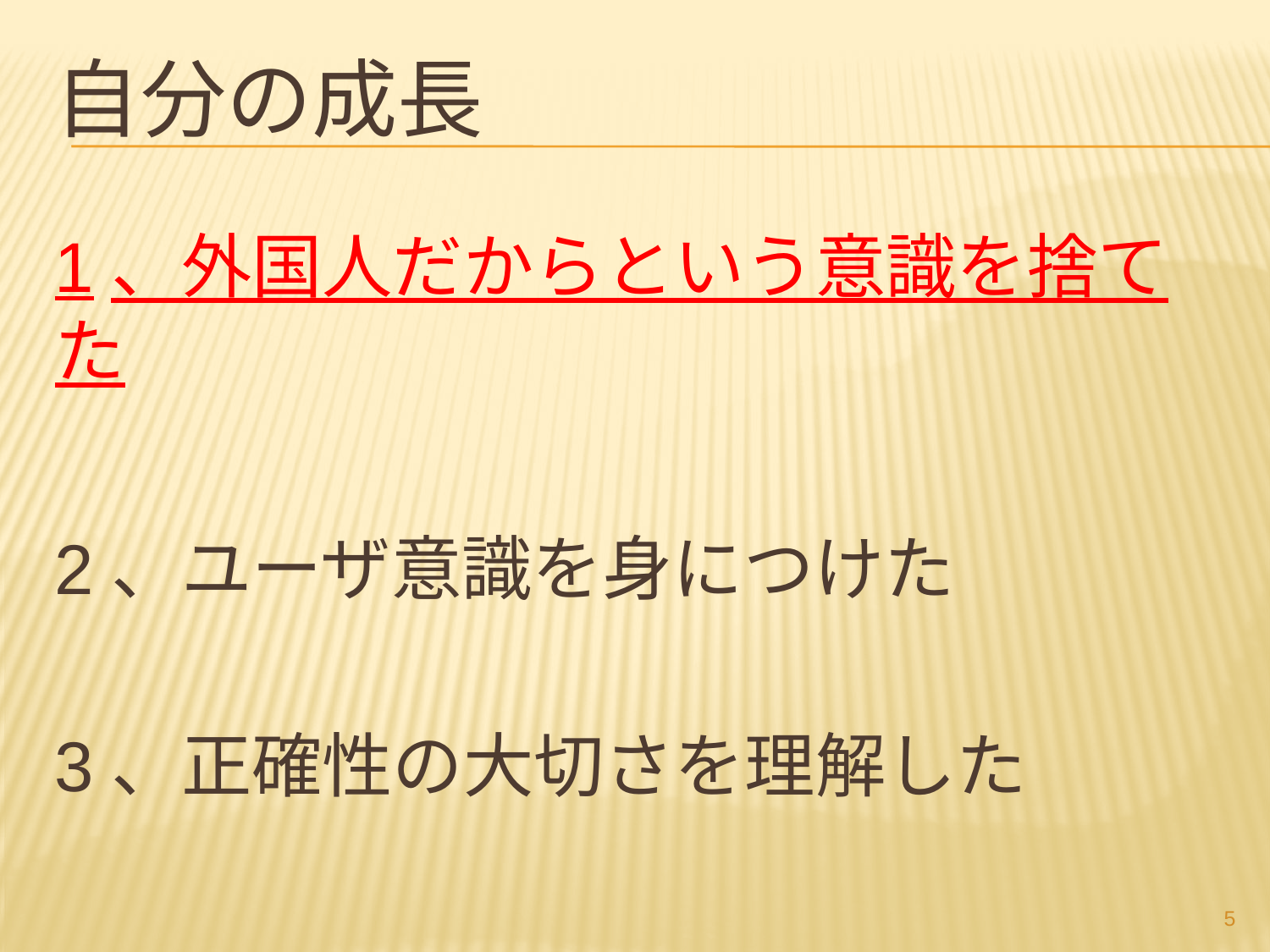

# 自分の成長
1、外国人だからという意識を捨てた

2、ユーザ意識を身につけた

3、正確性の大切さを理解した
5